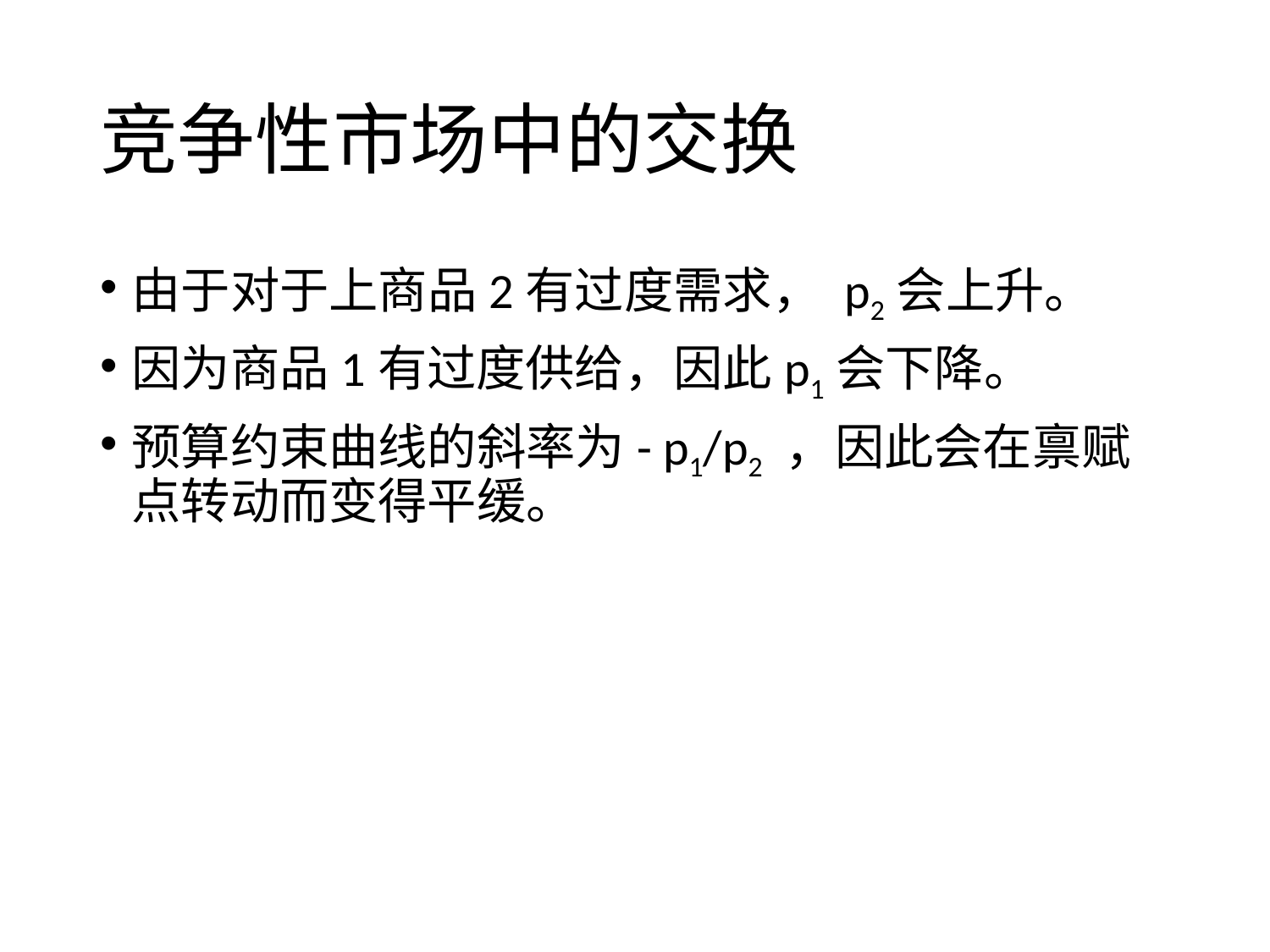

# 竞争性市场中的交换
由于对于上商品2有过度需求， p2会上升。
因为商品1有过度供给，因此p1会下降。
预算约束曲线的斜率为- p1/p2 ，因此会在禀赋点转动而变得平缓。